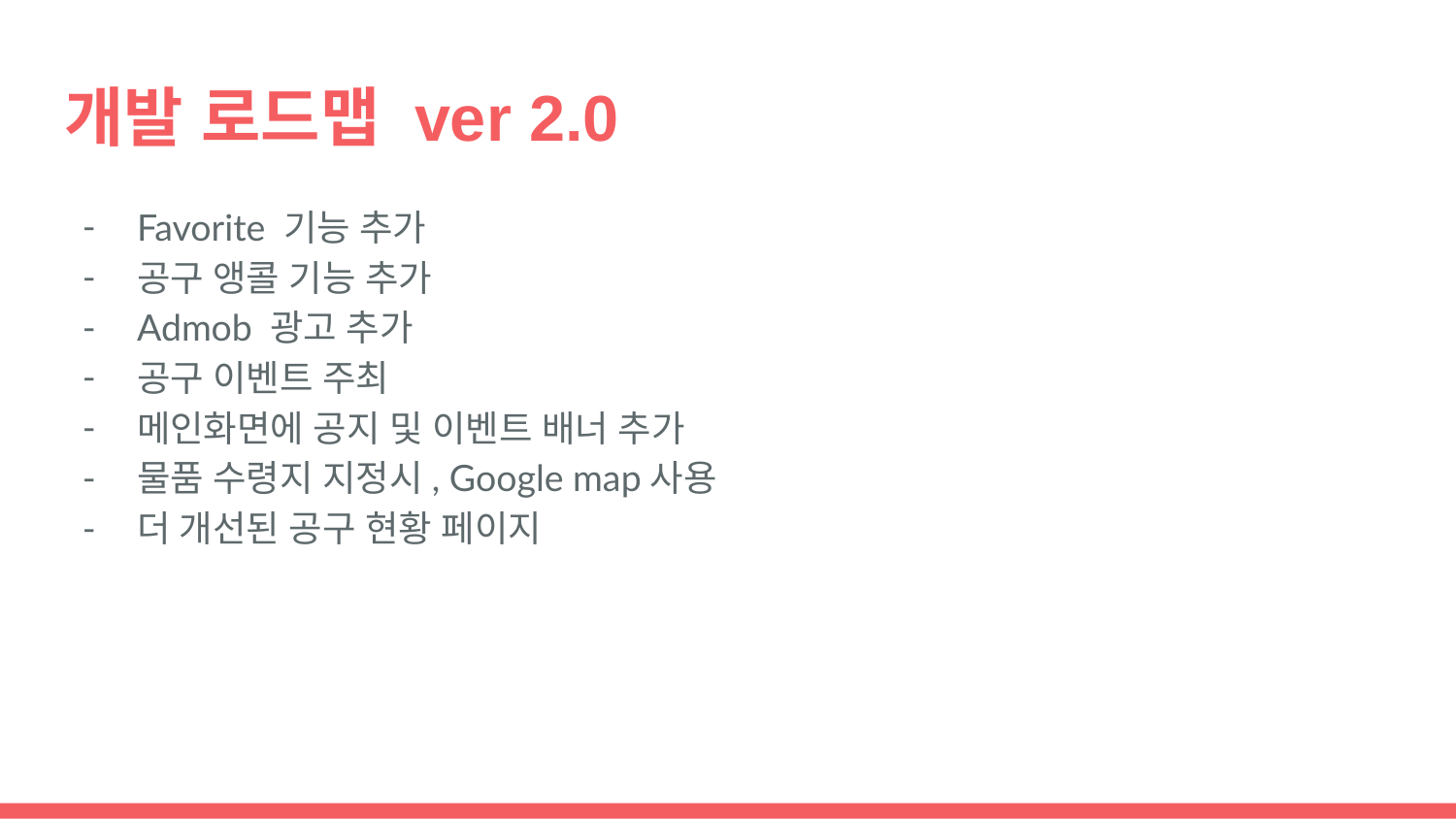

# 개발 로드맵 ver 2.0
Favorite 기능 추가
공구 앵콜 기능 추가
Admob 광고 추가
공구 이벤트 주최
메인화면에 공지 및 이벤트 배너 추가
물품 수령지 지정시, Google map사용
더 개선된 공구 현황 페이지